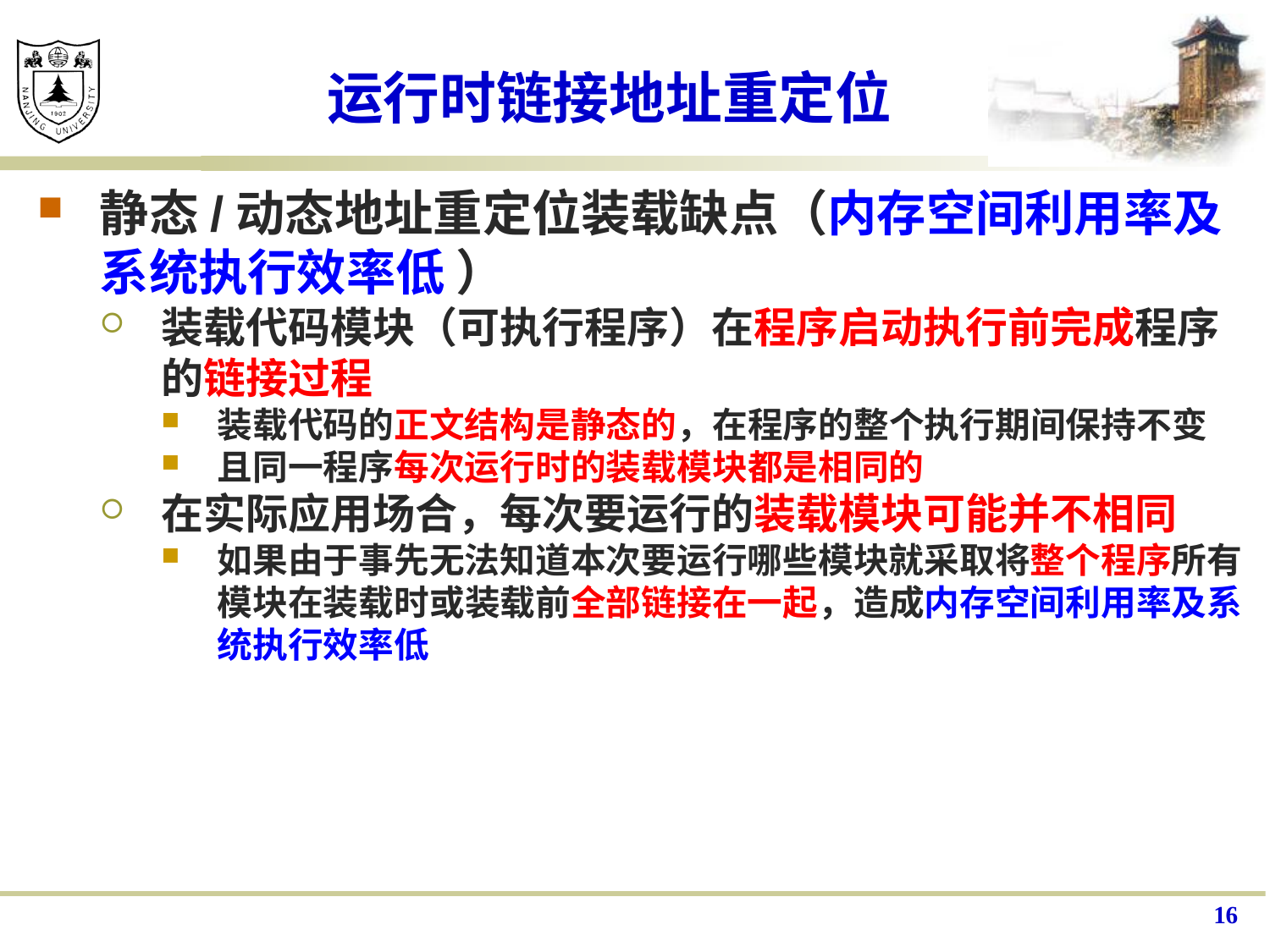

# 运行时链接地址重定位
静态/动态地址重定位装载缺点（内存空间利用率及系统执行效率低 ）
装载代码模块（可执行程序）在程序启动执行前完成程序的链接过程
装载代码的正文结构是静态的，在程序的整个执行期间保持不变
且同一程序每次运行时的装载模块都是相同的
在实际应用场合，每次要运行的装载模块可能并不相同
如果由于事先无法知道本次要运行哪些模块就采取将整个程序所有模块在装载时或装载前全部链接在一起，造成内存空间利用率及系统执行效率低
16